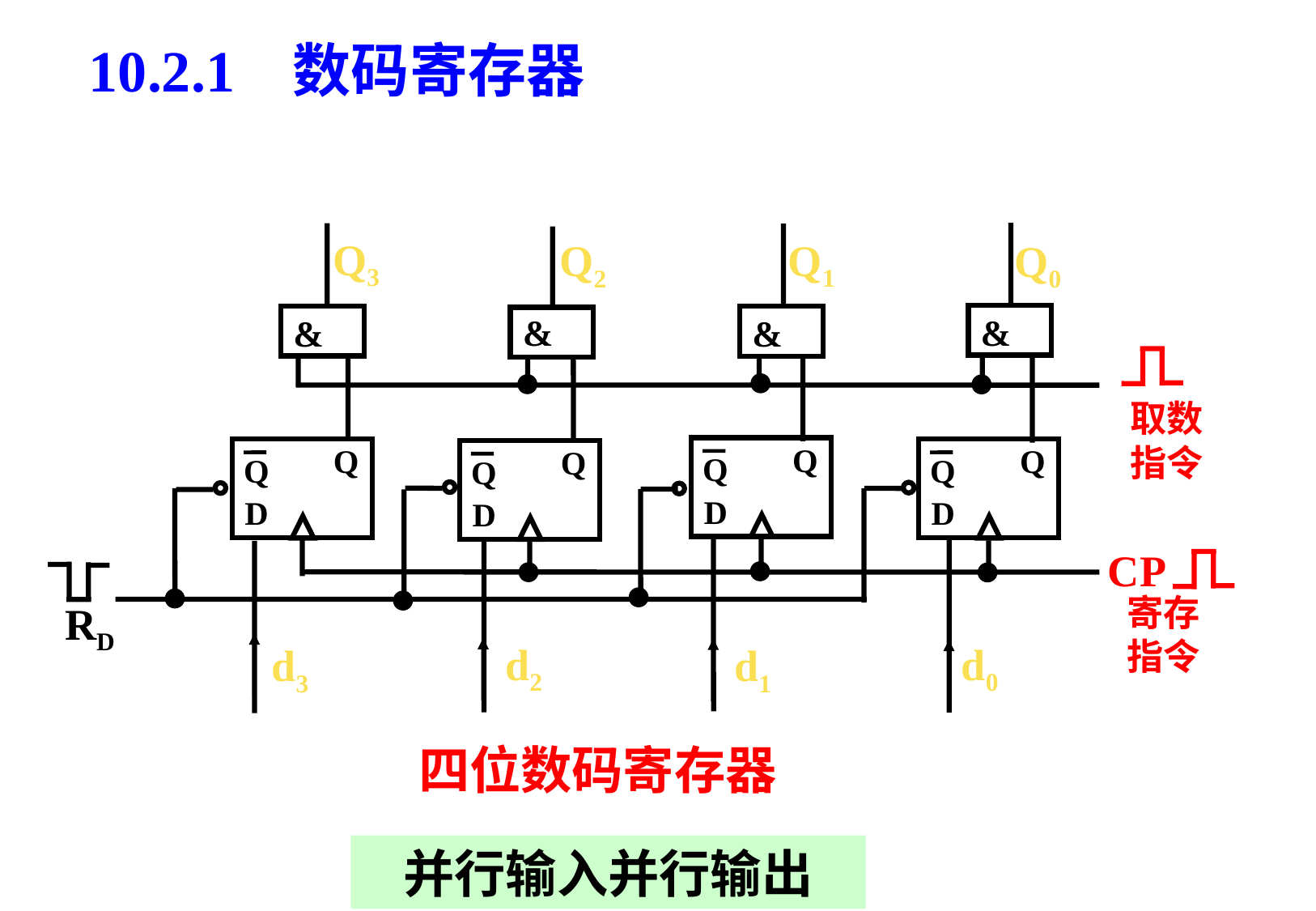

10.2.1   数码寄存器

&
&
&
&

Q
Q

D

Q
Q

D

Q
Q

D

Q
Q

D

Q3
Q1
Q2
Q0

取数指令
CP

寄存指令

RD
d0
d2
d1
d3

四位数码寄存器
并行输入并行输出